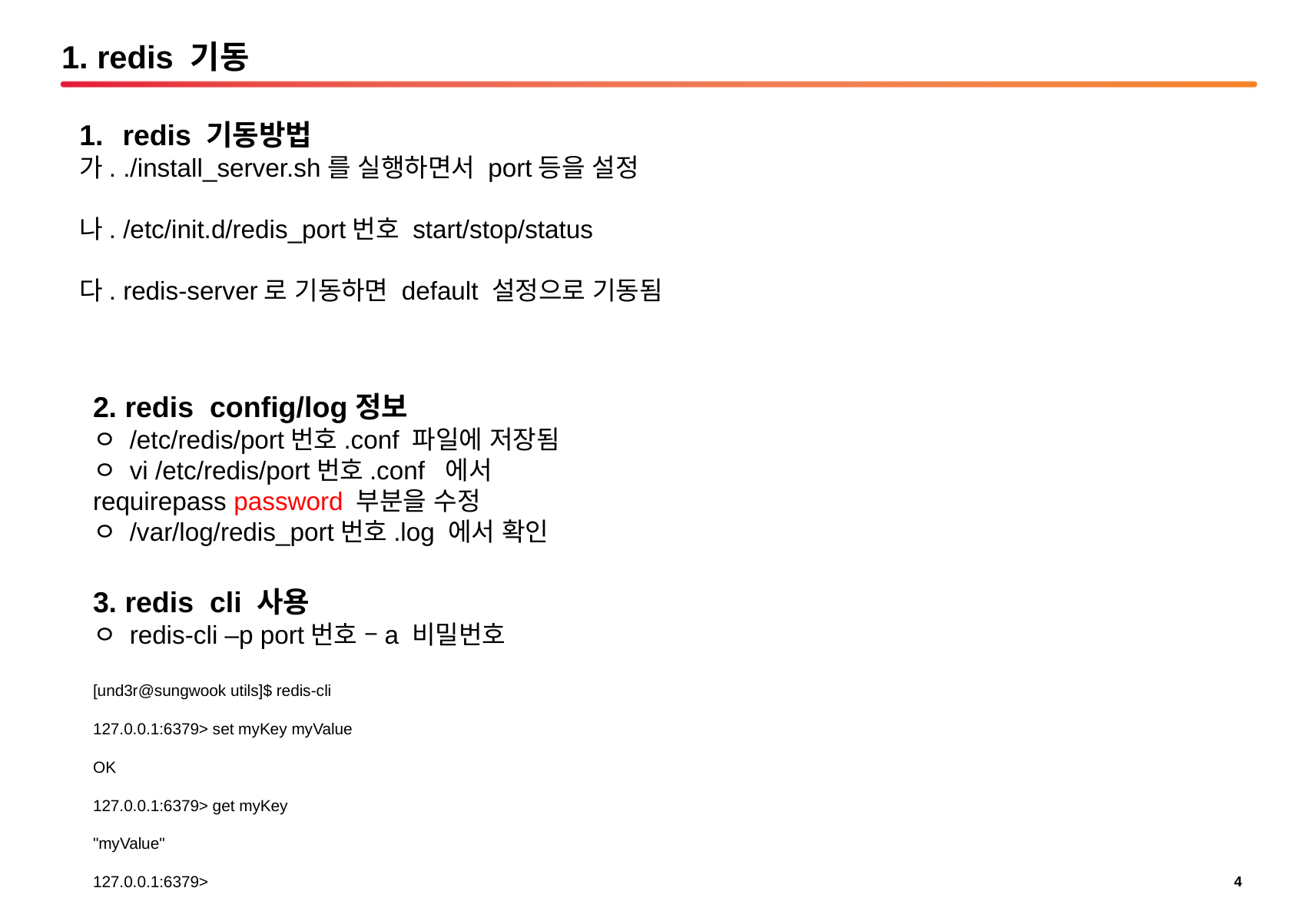

# 1. redis 기동
redis 기동방법
가. ./install_server.sh를 실행하면서 port등을 설정

나. /etc/init.d/redis_port번호 start/stop/status

다. redis-server로 기동하면 default 설정으로 기동됨
2. redis  config/log정보
ㅇ /etc/redis/port번호.conf 파일에 저장됨
ㅇ vi /etc/redis/port번호.conf  에서
requirepass password 부분을 수정
ㅇ /var/log/redis_port번호.log 에서 확인
3. redis  cli 사용
ㅇ redis-cli –p port번호 –a 비밀번호

[und3r@sungwook utils]$ redis-cli

127.0.0.1:6379> set myKey myValue

OK

127.0.0.1:6379> get myKey

"myValue"

127.0.0.1:6379>